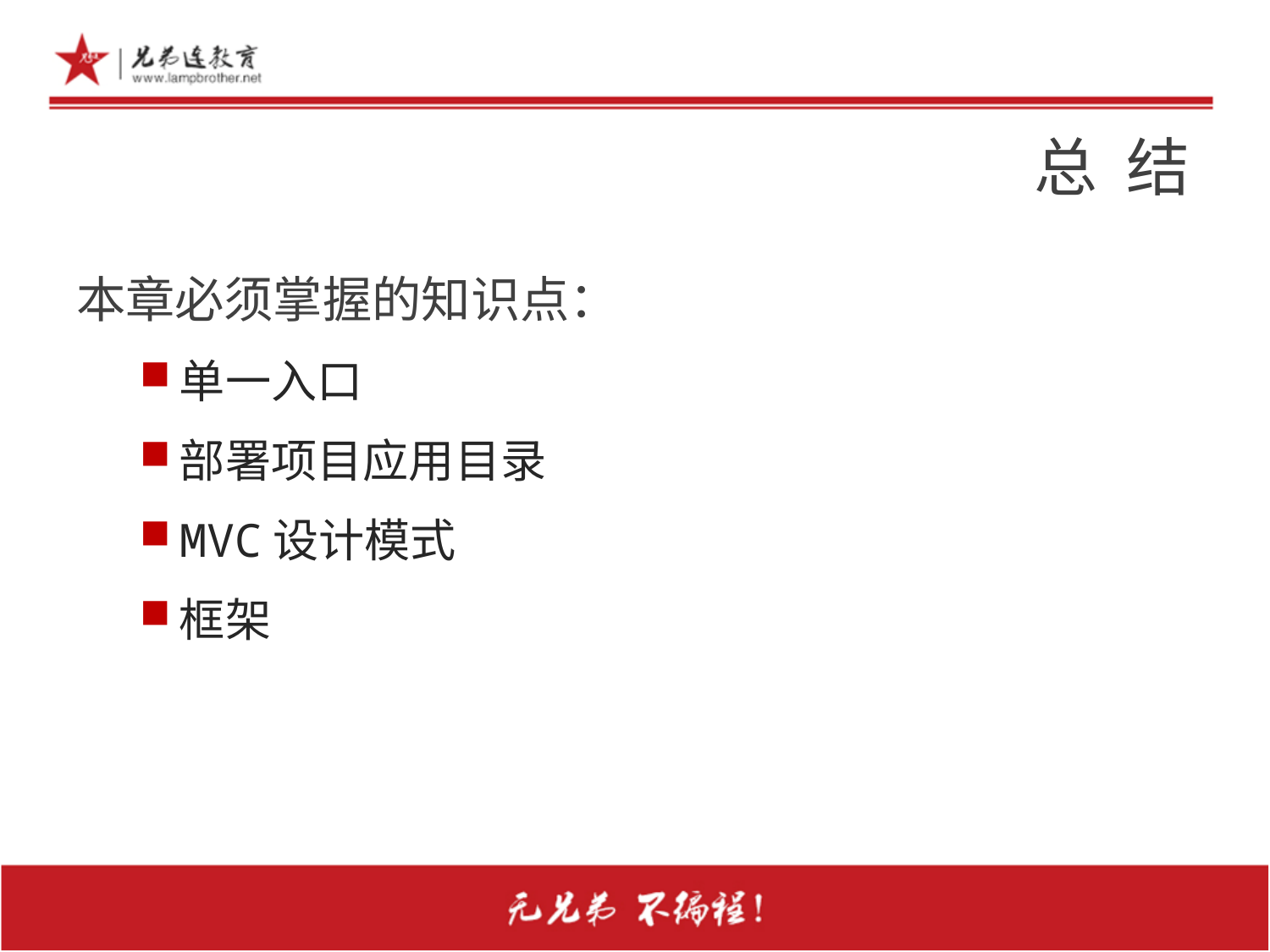

# 总  结
本章必须掌握的知识点：
单一入口
部署项目应用目录
MVC设计模式
框架